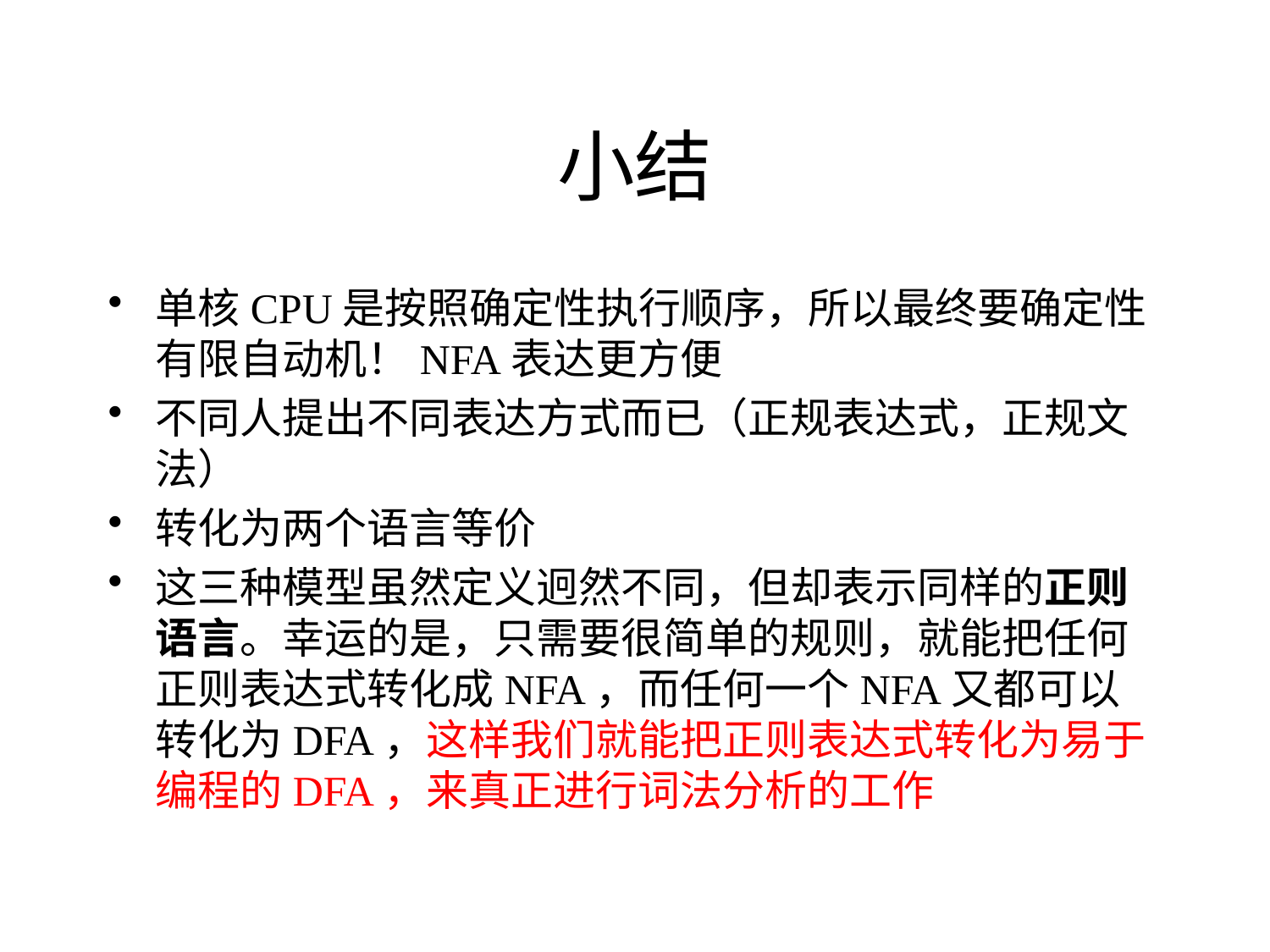

# 小结
单核CPU是按照确定性执行顺序，所以最终要确定性有限自动机！NFA表达更方便
不同人提出不同表达方式而已（正规表达式，正规文法）
转化为两个语言等价
这三种模型虽然定义迥然不同，但却表示同样的正则语言。幸运的是，只需要很简单的规则，就能把任何正则表达式转化成NFA，而任何一个NFA又都可以转化为DFA，这样我们就能把正则表达式转化为易于编程的DFA，来真正进行词法分析的工作